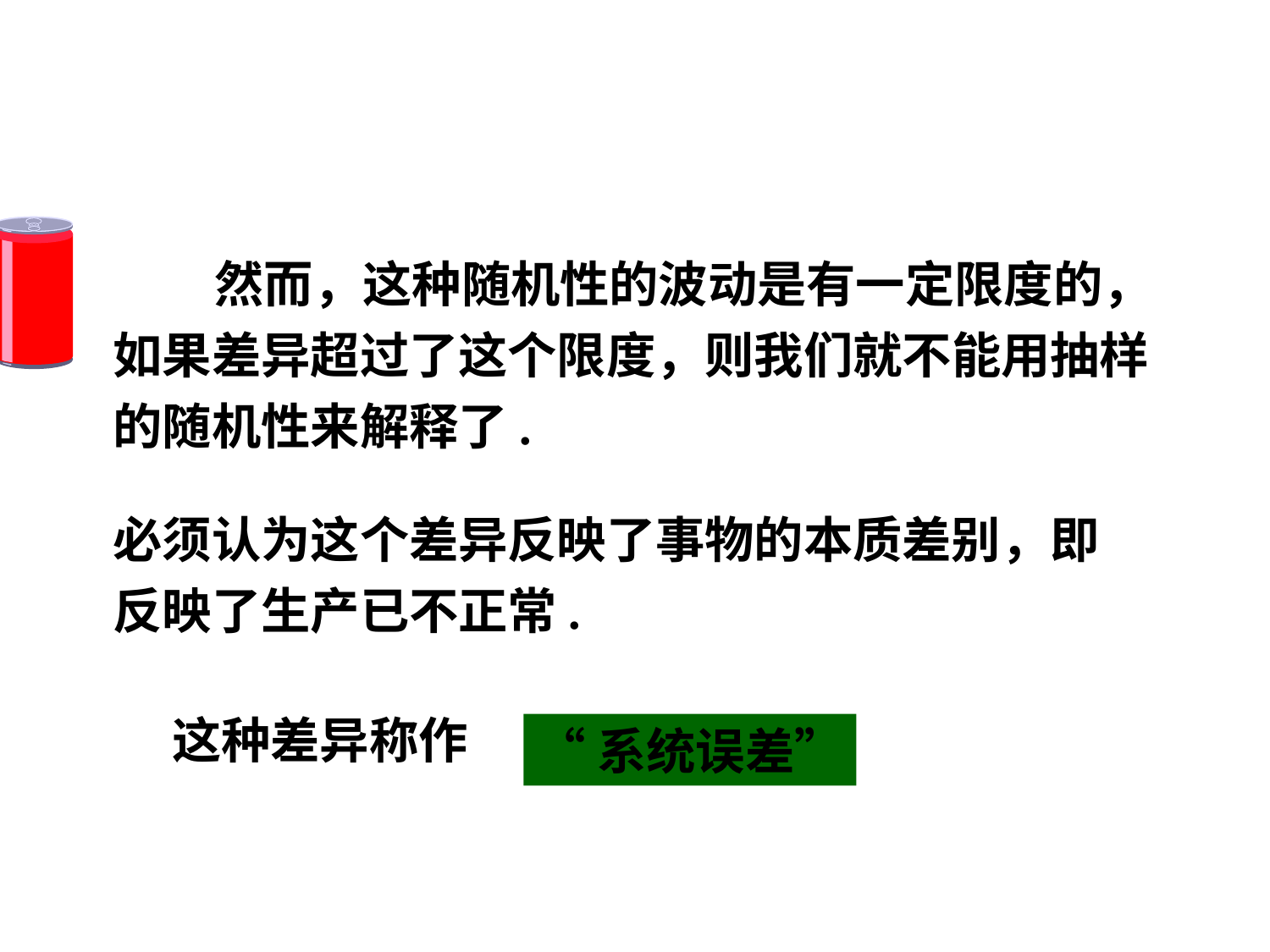

然而，这种随机性的波动是有一定限度的，如果差异超过了这个限度，则我们就不能用抽样的随机性来解释了.
必须认为这个差异反映了事物的本质差别，即反映了生产已不正常.
这种差异称作
“系统误差”